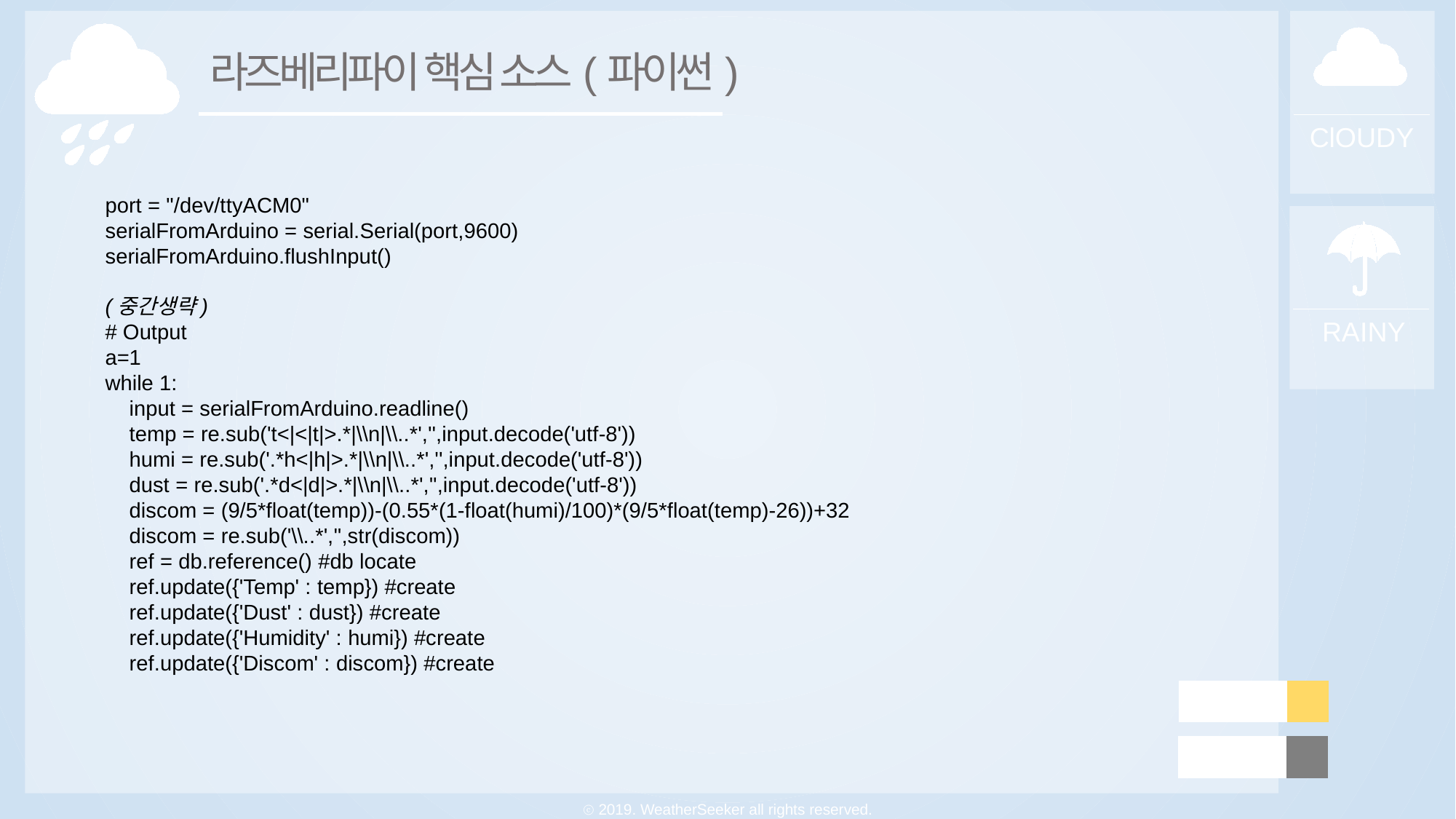

라즈베리파이 핵심 소스(파이썬)
ClOUDY

port = "/dev/ttyACM0"
serialFromArduino = serial.Serial(port,9600)
serialFromArduino.flushInput()

(중간생략)
# Output
a=1
while 1:
    input = serialFromArduino.readline()
    temp = re.sub('t<|<|t|>.*|\\n|\\..*','',input.decode('utf-8'))
    humi = re.sub('.*h<|h|>.*|\\n|\\..*','',input.decode('utf-8'))
    dust = re.sub('.*d<|d|>.*|\\n|\\..*','',input.decode('utf-8'))
    discom = (9/5*float(temp))-(0.55*(1-float(humi)/100)*(9/5*float(temp)-26))+32
    discom = re.sub('\\..*','',str(discom))
    ref = db.reference() #db locate
    ref.update({'Temp' : temp}) #create
    ref.update({'Dust' : dust}) #create
    ref.update({'Humidity' : humi}) #create
    ref.update({'Discom' : discom}) #create

RAINY